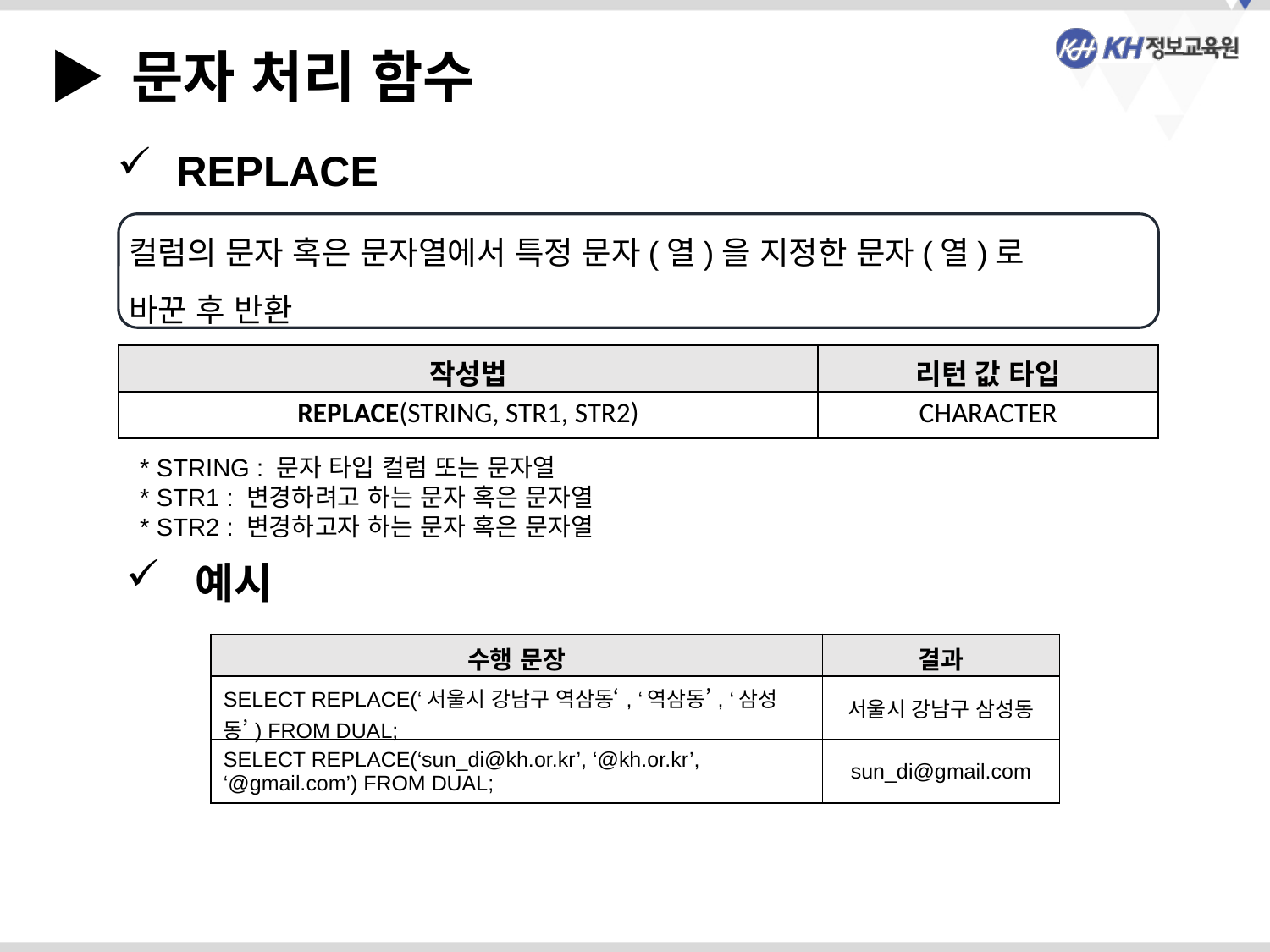

▶ 문자 처리 함수
 REPLACE
컬럼의 문자 혹은 문자열에서 특정 문자(열)을 지정한 문자(열)로
바꾼 후 반환
| 작성법 | 리턴 값 타입 |
| --- | --- |
| REPLACE(STRING, STR1, STR2) | CHARACTER |
* STRING : 문자 타입 컬럼 또는 문자열
* STR1 : 변경하려고 하는 문자 혹은 문자열
* STR2 : 변경하고자 하는 문자 혹은 문자열
 예시
| 수행 문장 | 결과 |
| --- | --- |
| SELECT REPLACE(‘서울시 강남구 역삼동‘, ‘역삼동’, ‘삼성동’) FROM DUAL; | 서울시 강남구 삼성동 |
| SELECT REPLACE(‘sun\_di@kh.or.kr’, ‘@kh.or.kr’, ‘@gmail.com’) FROM DUAL; | sun\_di@gmail.com |